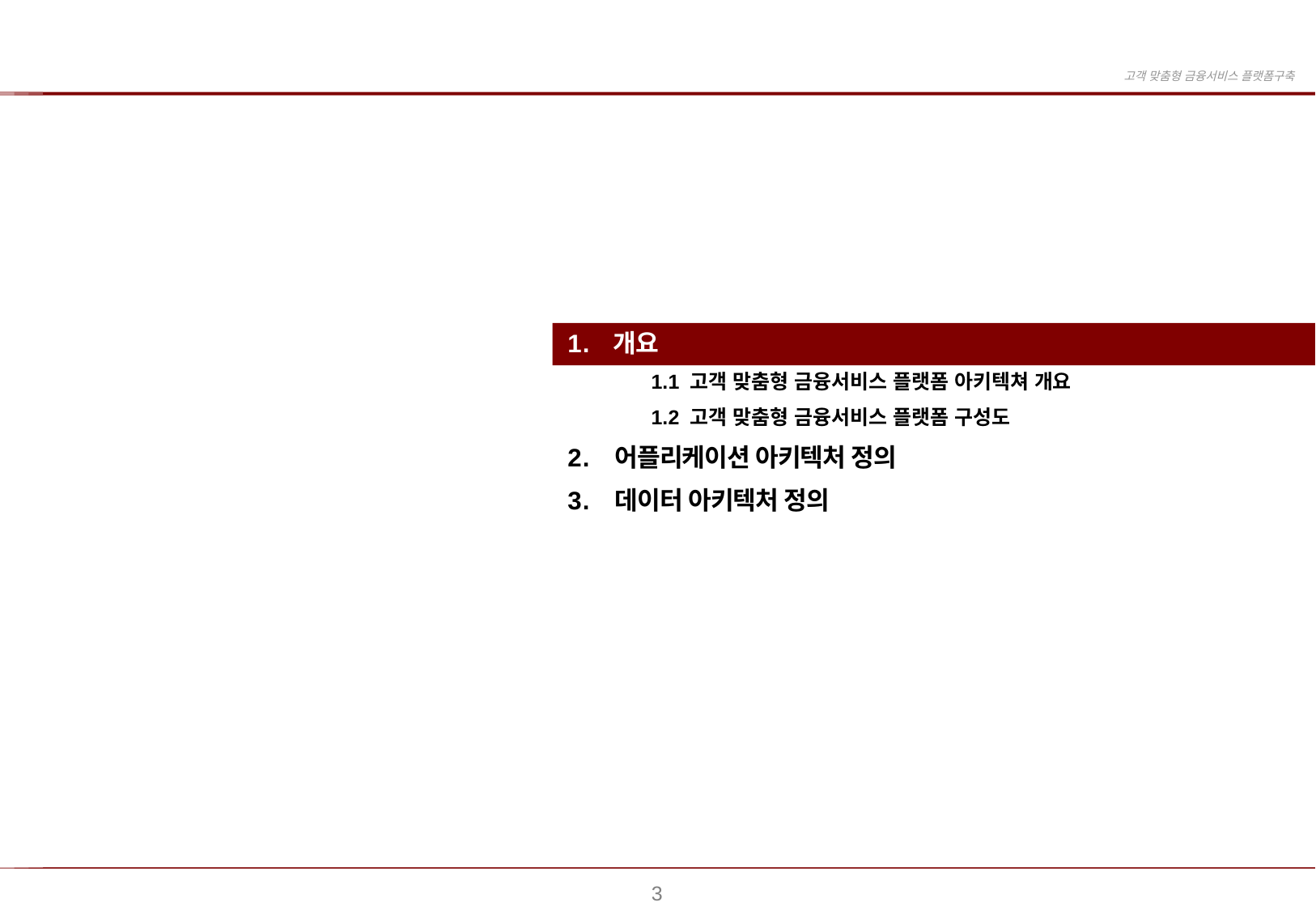

개요
1.1 고객 맞춤형 금융서비스 플랫폼 아키텍쳐 개요
1.2 고객 맞춤형 금융서비스 플랫폼 구성도
어플리케이션 아키텍처 정의
데이터 아키텍처 정의